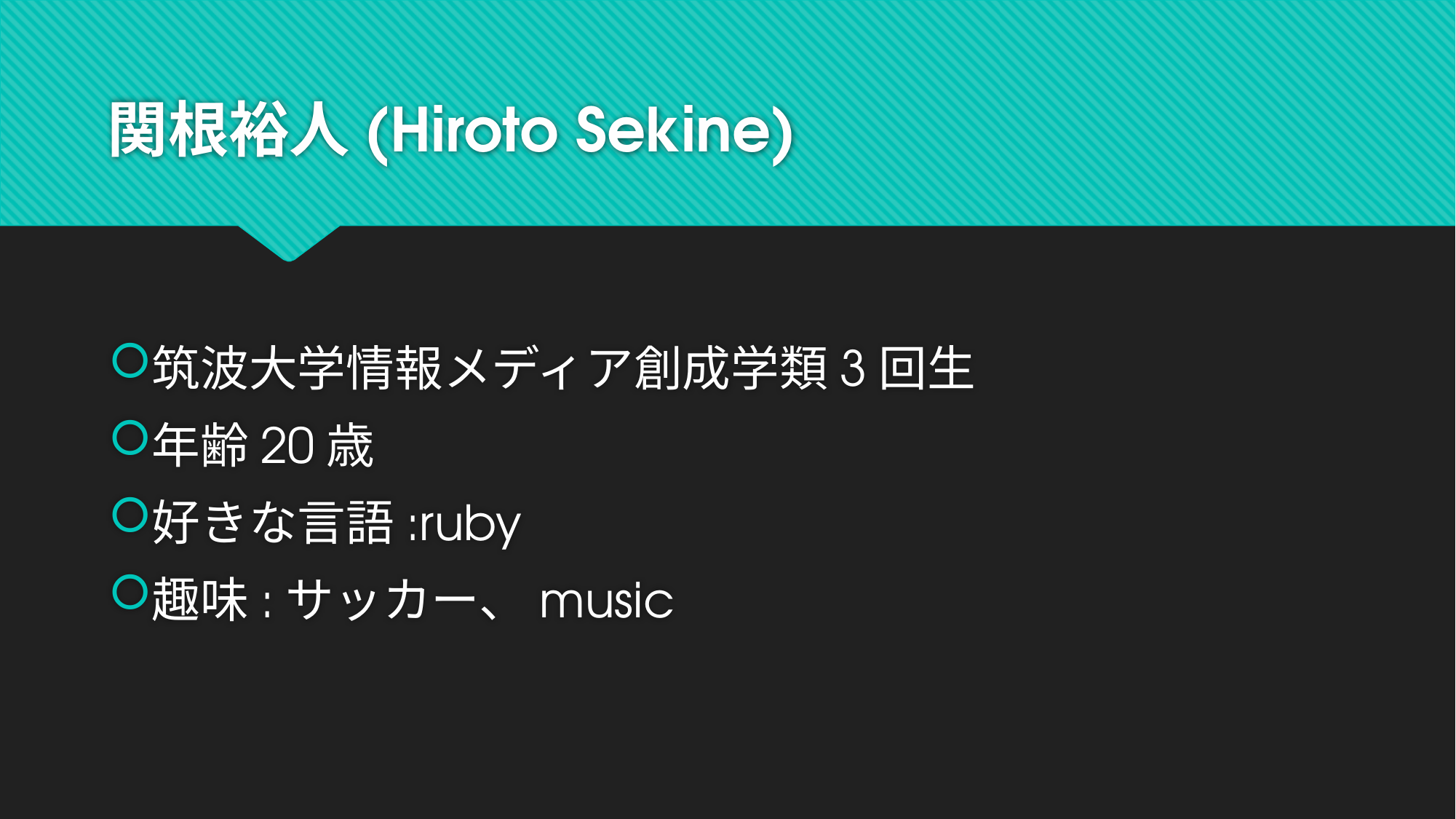

# 関根裕人(Hiroto Sekine)
筑波大学情報メディア創成学類3回生
年齢20歳
好きな言語:ruby
趣味:サッカー、music